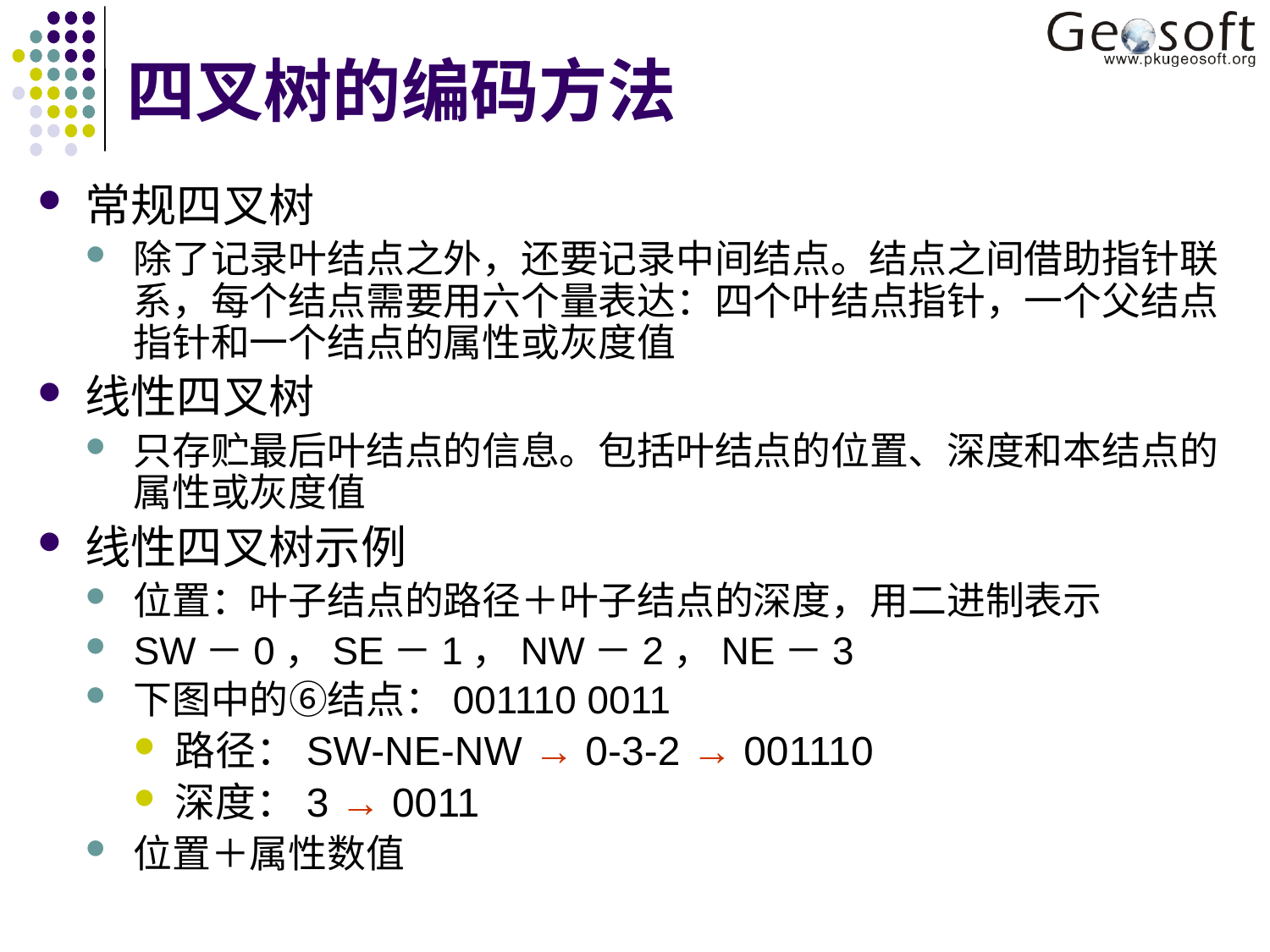

# 四叉树的编码方法
常规四叉树
除了记录叶结点之外，还要记录中间结点。结点之间借助指针联系，每个结点需要用六个量表达：四个叶结点指针，一个父结点指针和一个结点的属性或灰度值
线性四叉树
只存贮最后叶结点的信息。包括叶结点的位置、深度和本结点的属性或灰度值
线性四叉树示例
位置：叶子结点的路径＋叶子结点的深度，用二进制表示
SW－0，SE－1，NW－2，NE－3
下图中的⑥结点：001110 0011
路径：SW-NE-NW → 0-3-2 → 001110
深度：3 → 0011
位置＋属性数值